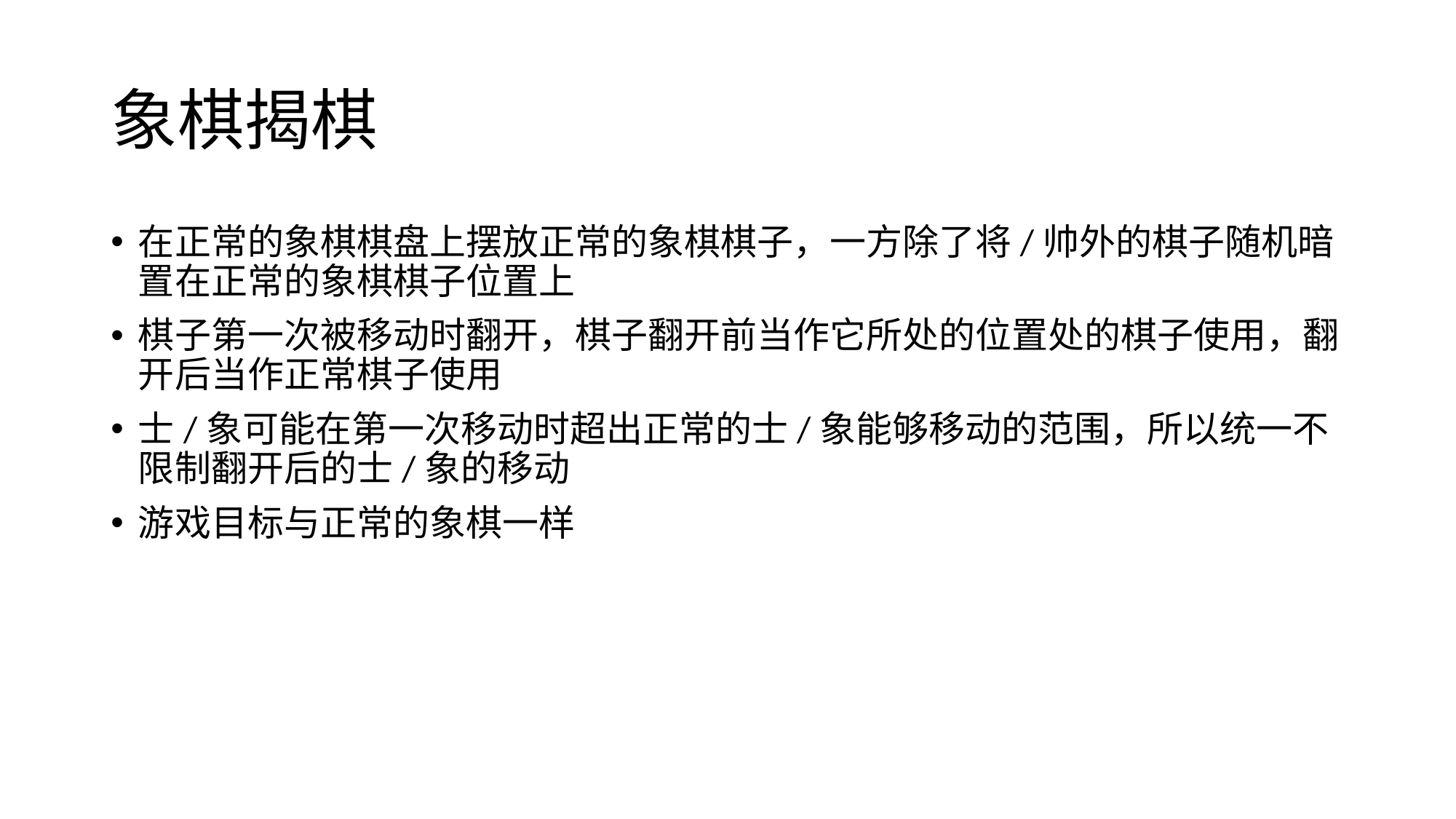

# 象棋揭棋
在正常的象棋棋盘上摆放正常的象棋棋子，一方除了将/帅外的棋子随机暗置在正常的象棋棋子位置上
棋子第一次被移动时翻开，棋子翻开前当作它所处的位置处的棋子使用，翻开后当作正常棋子使用
士/象可能在第一次移动时超出正常的士/象能够移动的范围，所以统一不限制翻开后的士/象的移动
游戏目标与正常的象棋一样